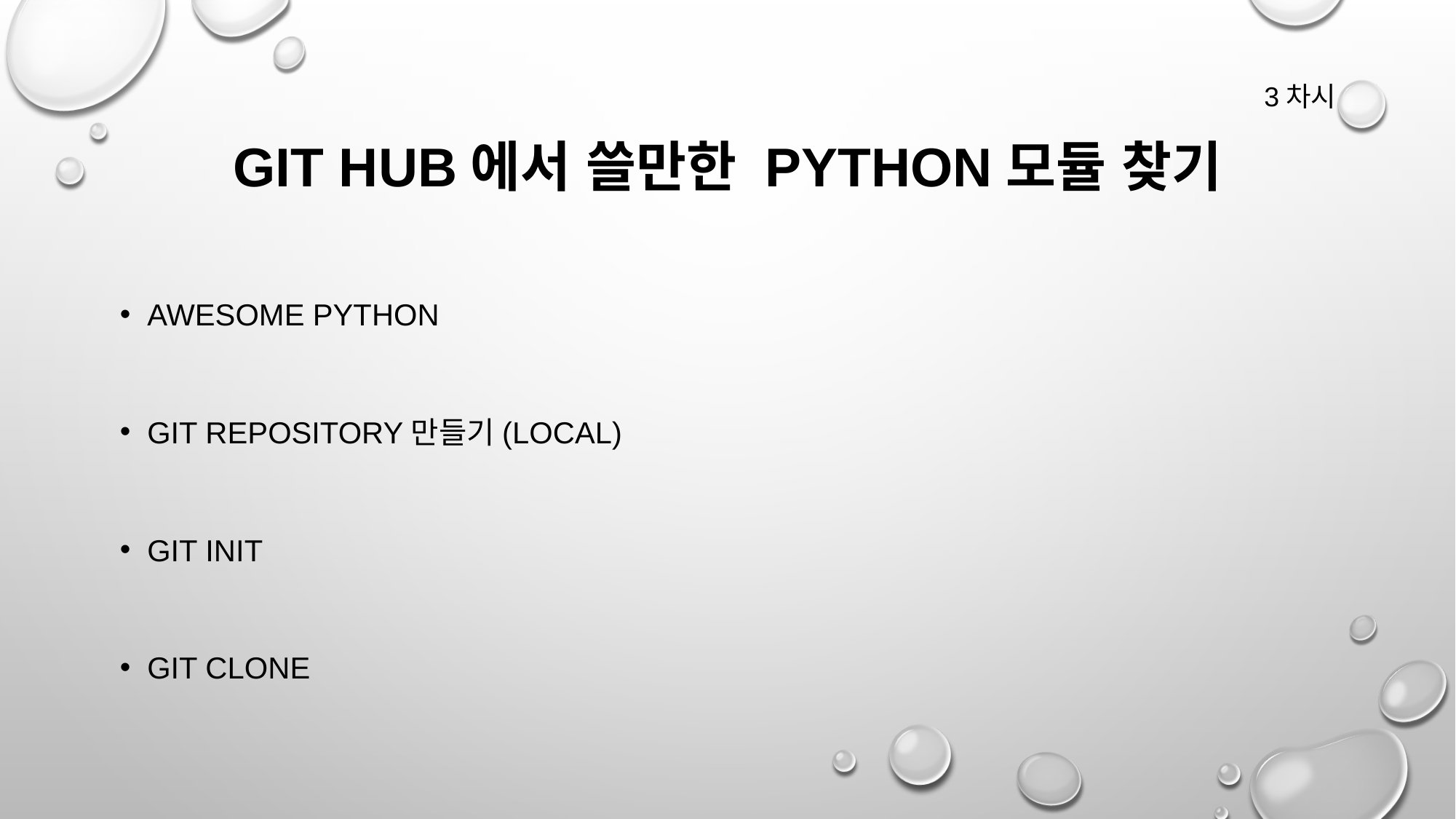

# git hub에서 쓸만한 python모듈 찾기
3차시
awesome python

Git repository만들기(local)

Git init

Git clone